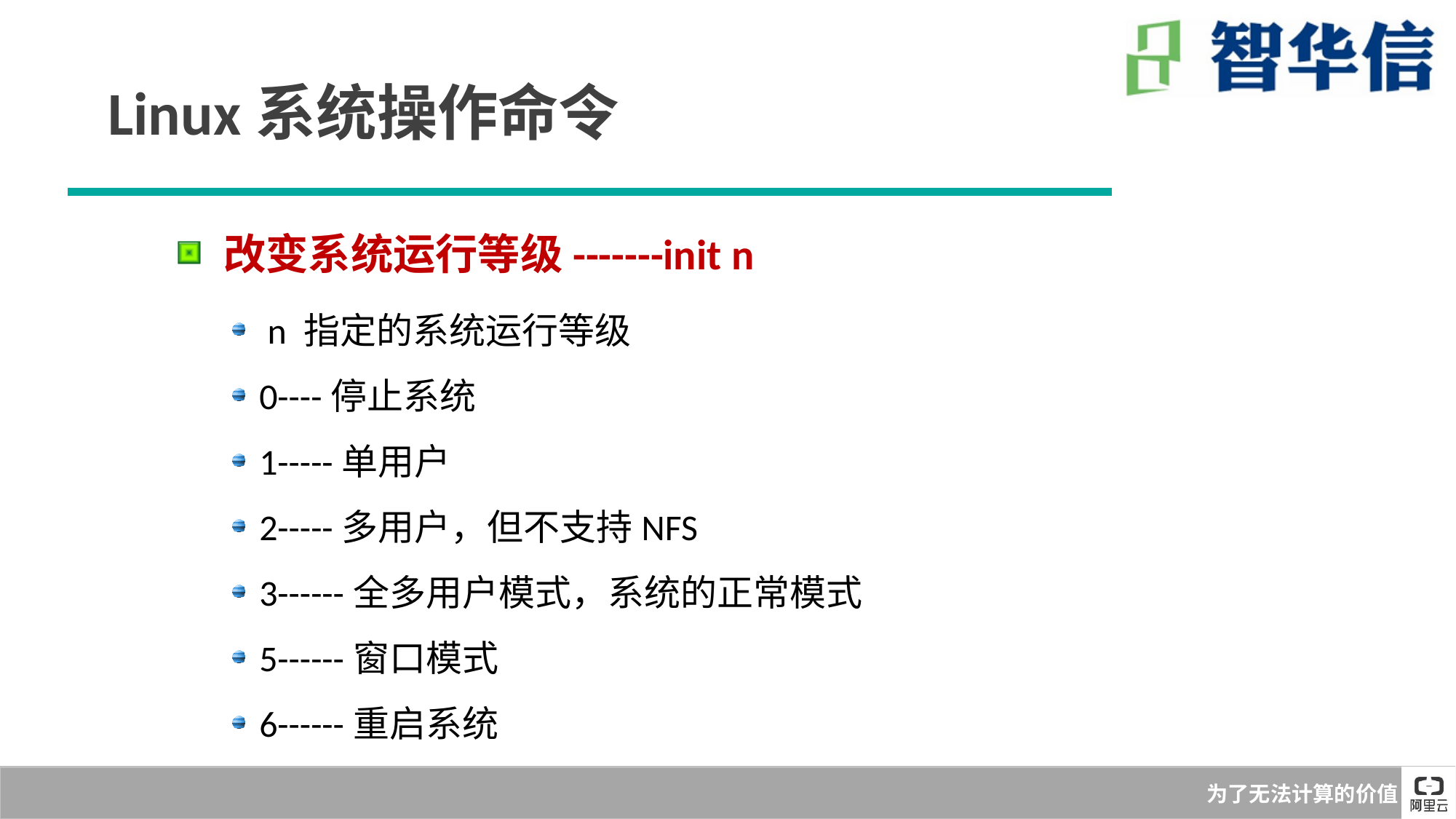

Linux系统操作命令
 改变系统运行等级-------init n
  n 指定的系统运行等级
 0----停止系统
 1-----单用户
 2-----多用户，但不支持NFS
 3------全多用户模式，系统的正常模式
 5------窗口模式
 6------重启系统